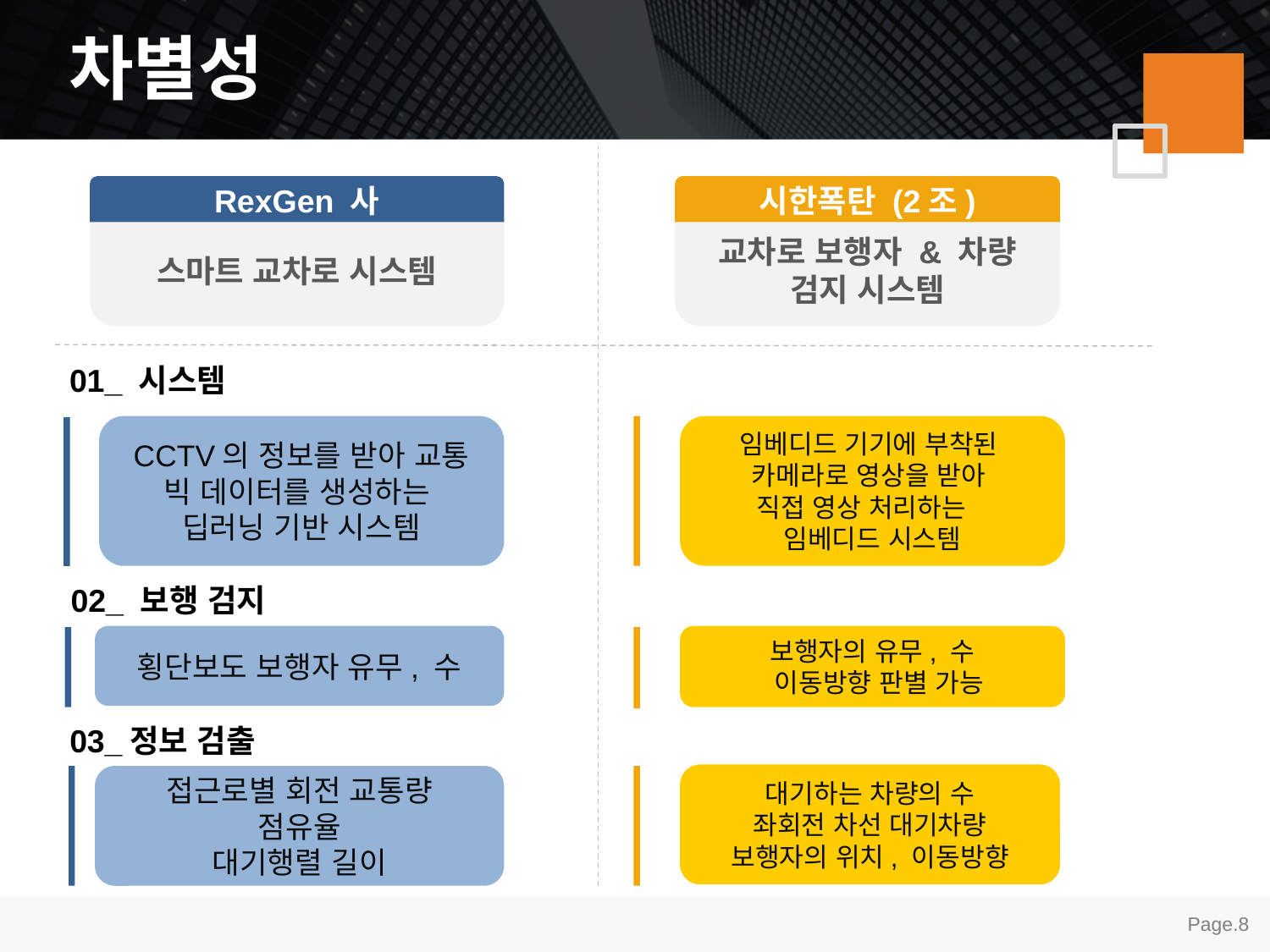

차별성

스마트 교차로 시스템
RexGen 사

교차로 보행자 & 차량 검지 시스템
시한폭탄 (2조)
01_ 시스템
CCTV의 정보를 받아 교통 빅 데이터를 생성하는
딥러닝 기반 시스템

임베디드 기기에 부착된
카메라로 영상을 받아
직접 영상 처리하는
임베디드 시스템

02_ 보행 검지
횡단보도 보행자 유무, 수
보행자의 유무, 수
 이동방향 판별 가능

03_정보 검출
대기하는 차량의 수
좌회전 차선 대기차량
보행자의 위치, 이동방향

접근로별 회전 교통량
점유율
대기행렬 길이

Page.8